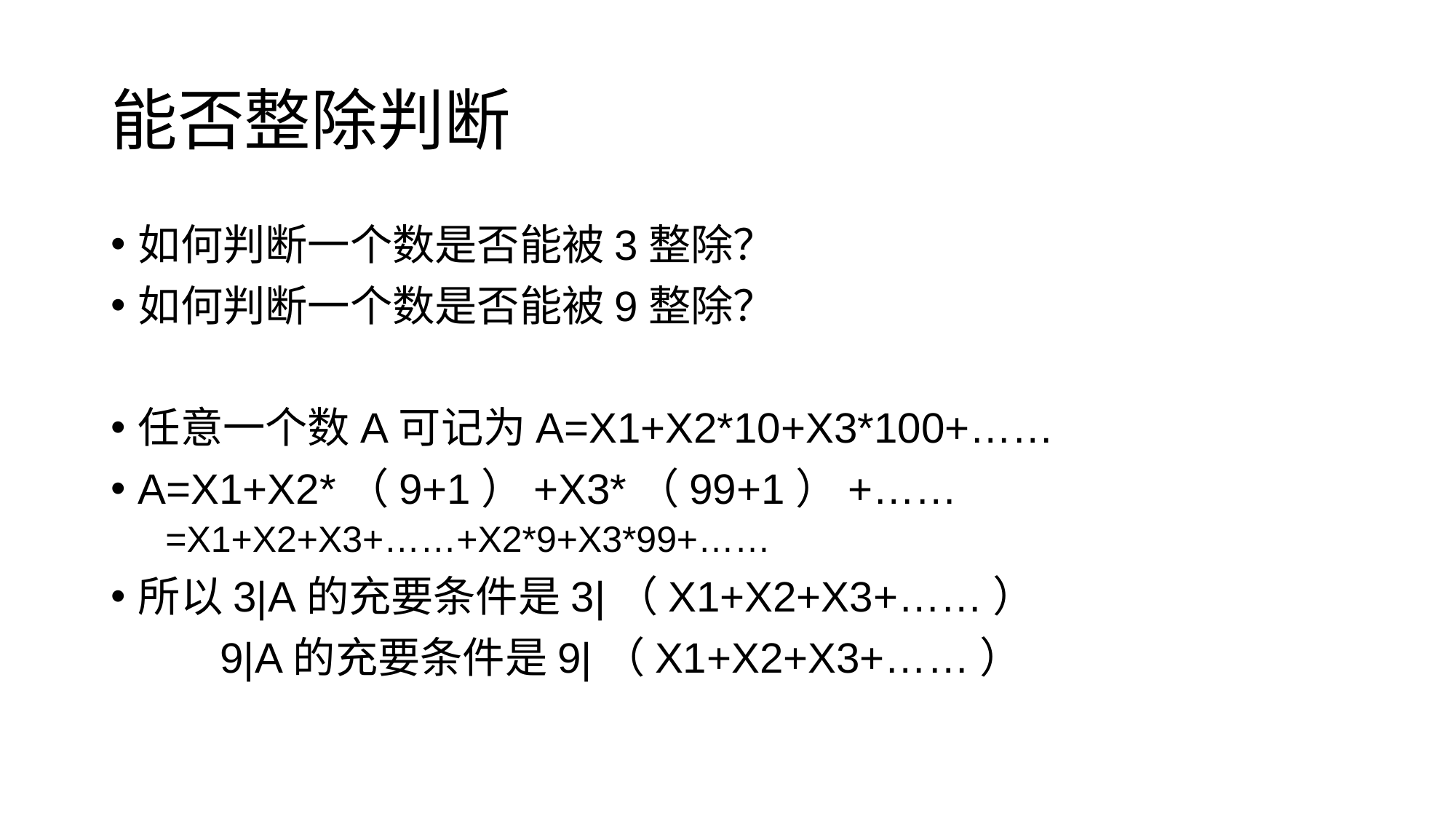

# 能否整除判断
如何判断一个数是否能被3整除？
如何判断一个数是否能被9整除？

任意一个数A可记为A=X1+X2*10+X3*100+……
A=X1+X2*（9+1）+X3*（99+1）+……
=X1+X2+X3+……+X2*9+X3*99+……
所以3|A的充要条件是3|（X1+X2+X3+……）
	9|A的充要条件是9|（X1+X2+X3+……）